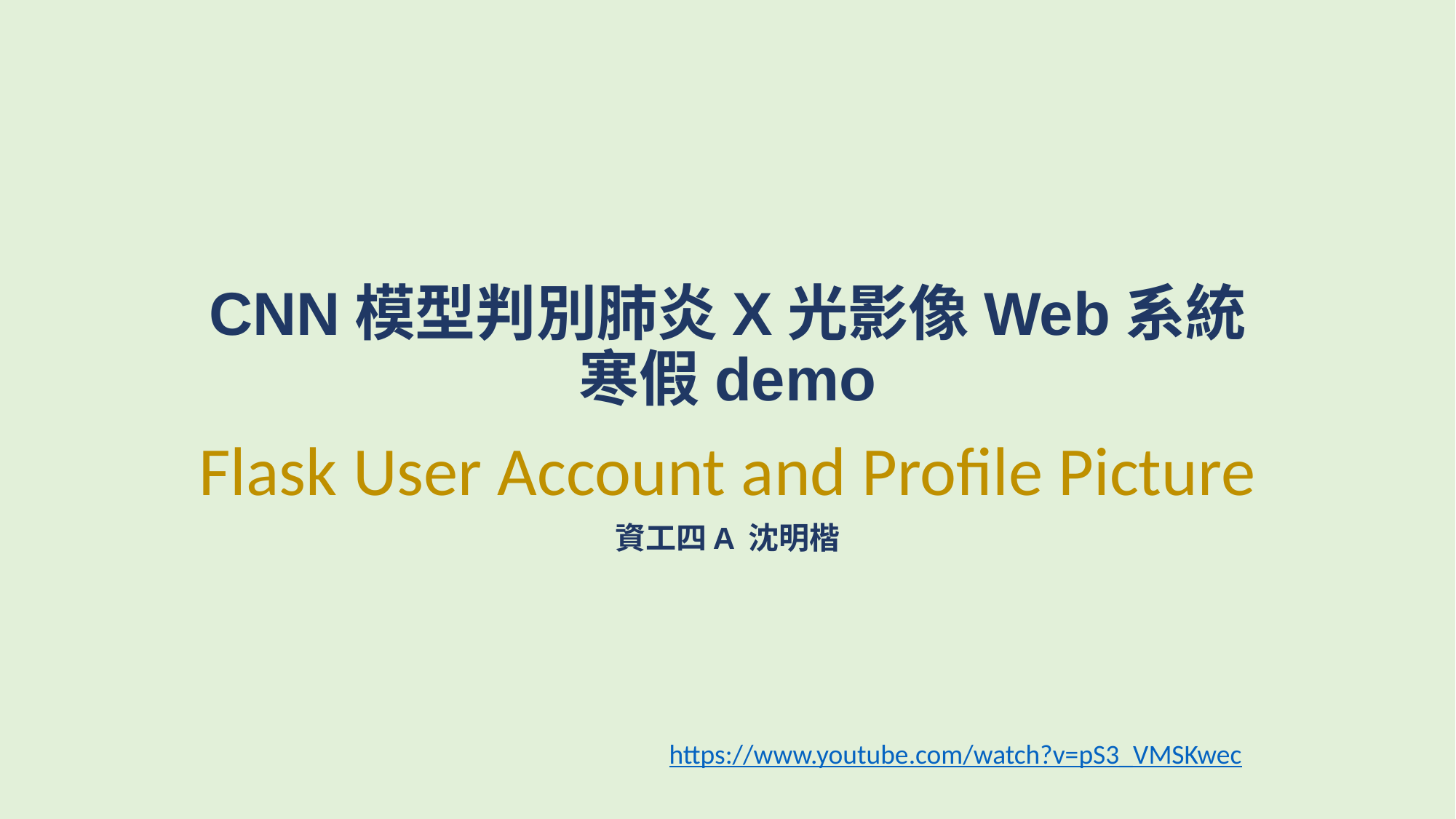

# CNN模型判別肺炎X光影像Web系統 寒假demo
Flask User Account and Profile Picture
資工四A 沈明楷
https://www.youtube.com/watch?v=pS3_VMSKwec